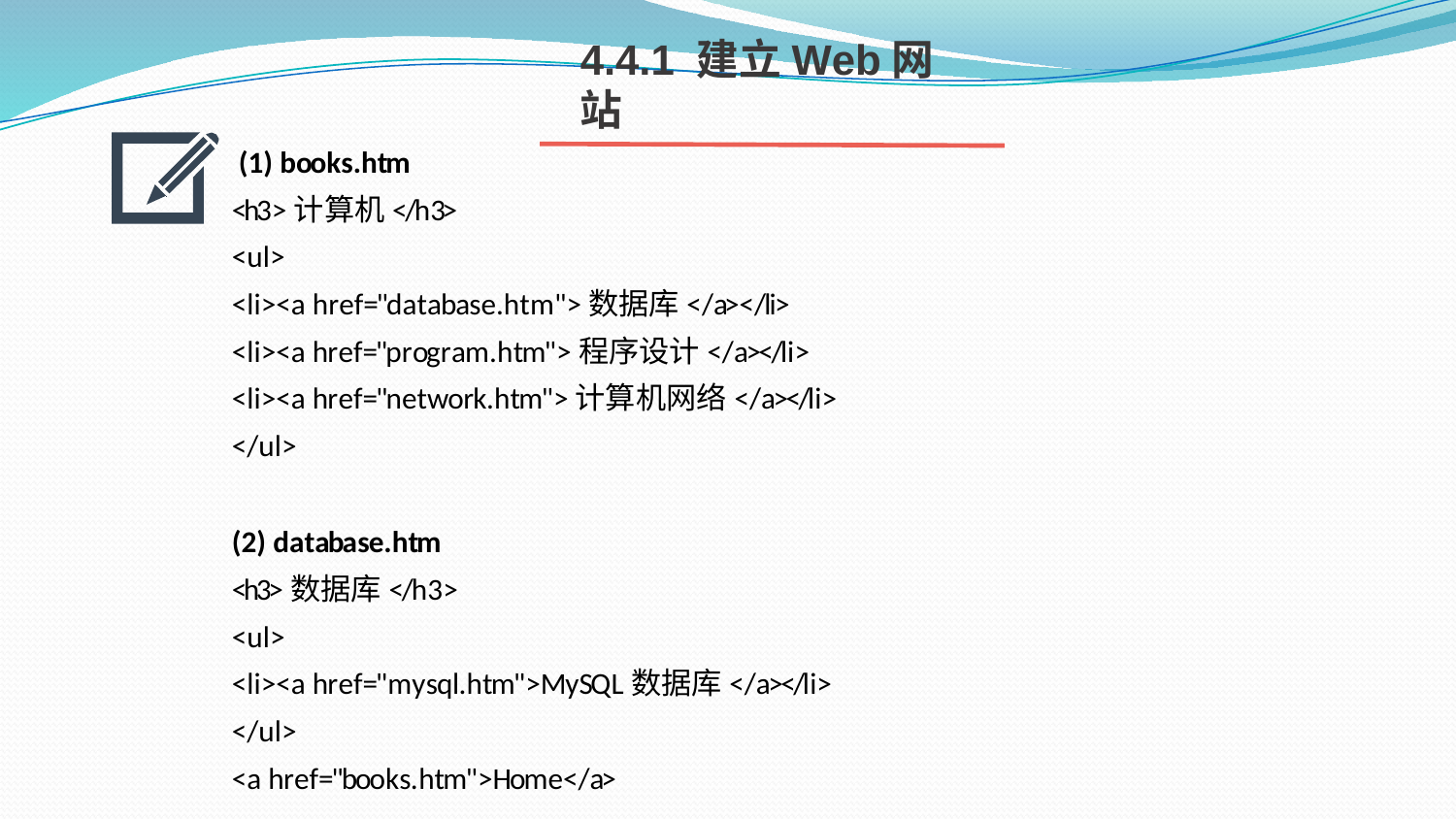

# 4.4.1 建立Web网站

books.htm
<h3>计算机</h3>
<ul>
<li><a href="database.htm">数据库</a></li>
<li><a href="program.htm">程序设计</a></li>
<li><a href="network.htm">计算机网络</a></li>
</ul>

database.htm
<h3>数据库</h3>
<ul>
<li><a href="mysql.htm">MySQL数据库</a></li>
</ul>
<a href="books.htm">Home</a>